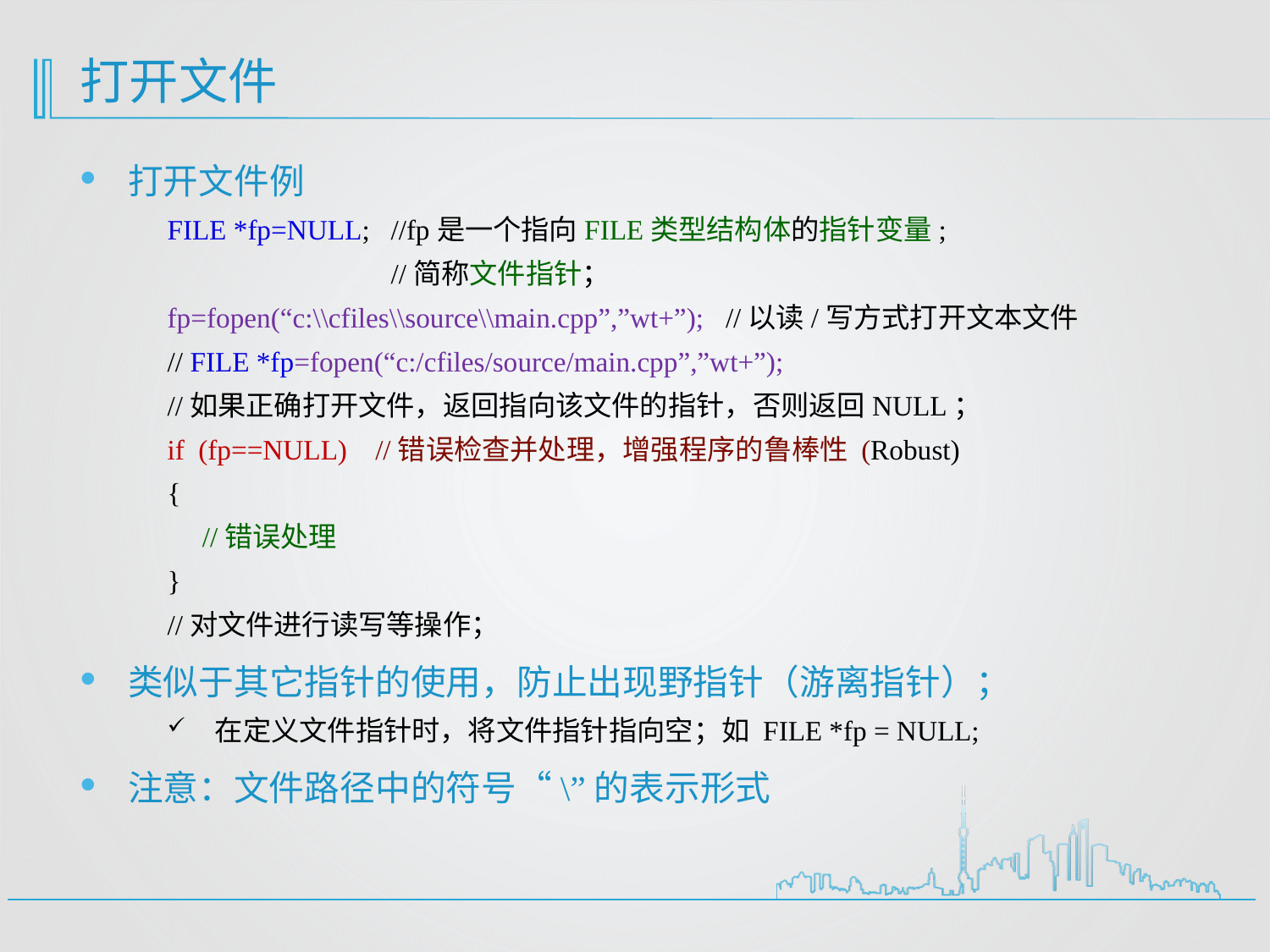

# 打开文件
打开文件例
FILE *fp=NULL;   //fp是一个指向FILE类型结构体的指针变量;
                                //简称文件指针；
fp=fopen(“c:\\cfiles\\source\\main.cpp”,”wt+”);   //以读/写方式打开文本文件
// FILE *fp=fopen(“c:/cfiles/source/main.cpp”,”wt+”);
//如果正确打开文件，返回指向该文件的指针，否则返回NULL；
if  (fp==NULL)    //错误检查并处理，增强程序的鲁棒性 (Robust)
{
     //错误处理
}
//对文件进行读写等操作；
类似于其它指针的使用，防止出现野指针（游离指针）；
在定义文件指针时，将文件指针指向空；如 FILE *fp = NULL;
注意：文件路径中的符号“\”的表示形式